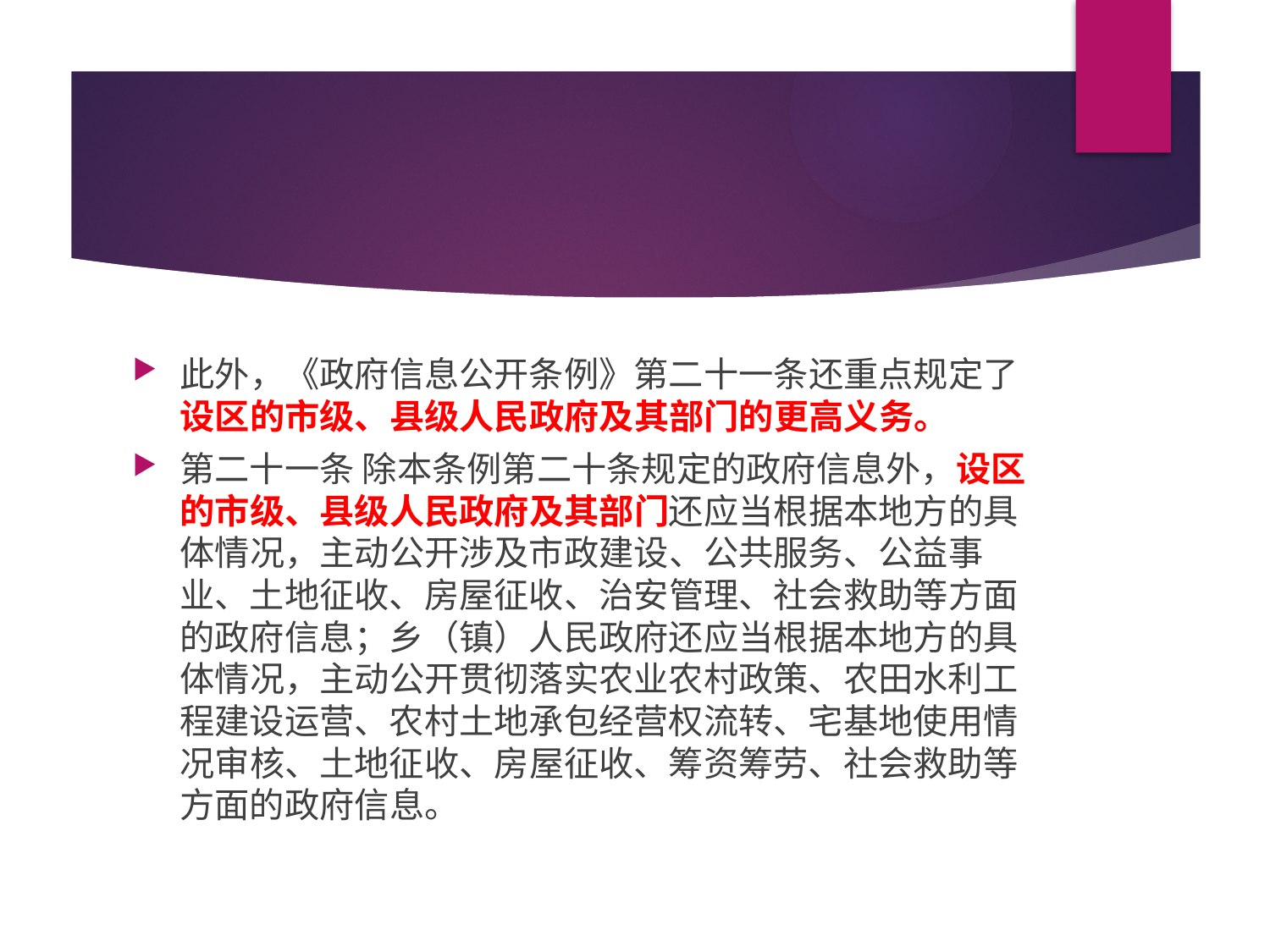

#
此外，《政府信息公开条例》第二十一条还重点规定了设区的市级、县级人民政府及其部门的更高义务。
第二十一条 除本条例第二十条规定的政府信息外，设区的市级、县级人民政府及其部门还应当根据本地方的具体情况，主动公开涉及市政建设、公共服务、公益事业、土地征收、房屋征收、治安管理、社会救助等方面的政府信息；乡（镇）人民政府还应当根据本地方的具体情况，主动公开贯彻落实农业农村政策、农田水利工程建设运营、农村土地承包经营权流转、宅基地使用情况审核、土地征收、房屋征收、筹资筹劳、社会救助等方面的政府信息。